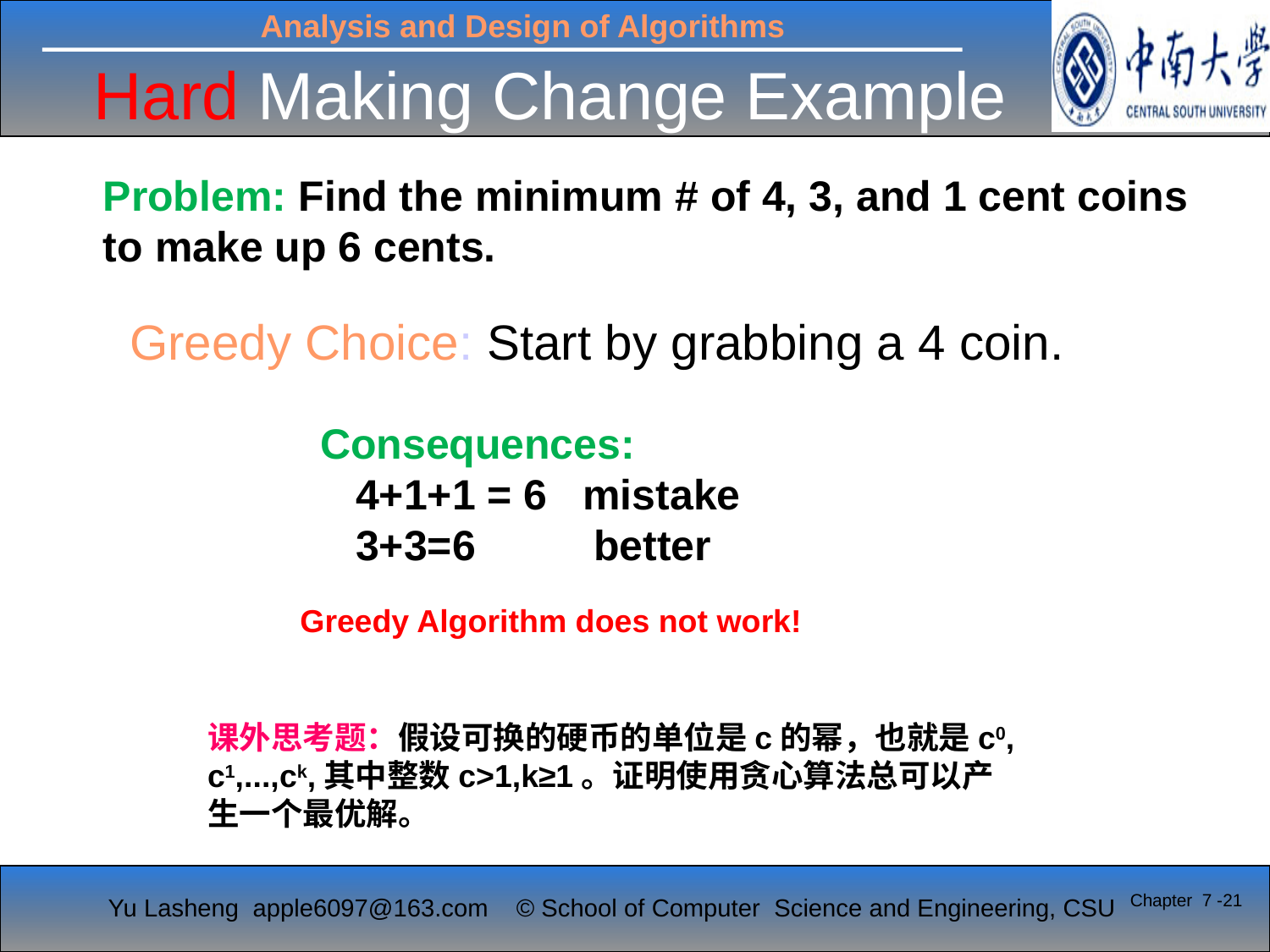

# Hard Making Change Example
Problem: Find the minimum # of 4, 3, and 1 cent coins
to make up 6 cents.
Greedy Choice: Start by grabbing a 4 coin.
Consequences:
   4+1+1 = 6   mistake
   3+3=6          better
Greedy Algorithm does not work!
课外思考题：假设可换的硬币的单位是c的幂，也就是c0, c1,...,ck,其中整数c>1,k≥1。证明使用贪心算法总可以产生一个最优解。
Chapter  7 -21